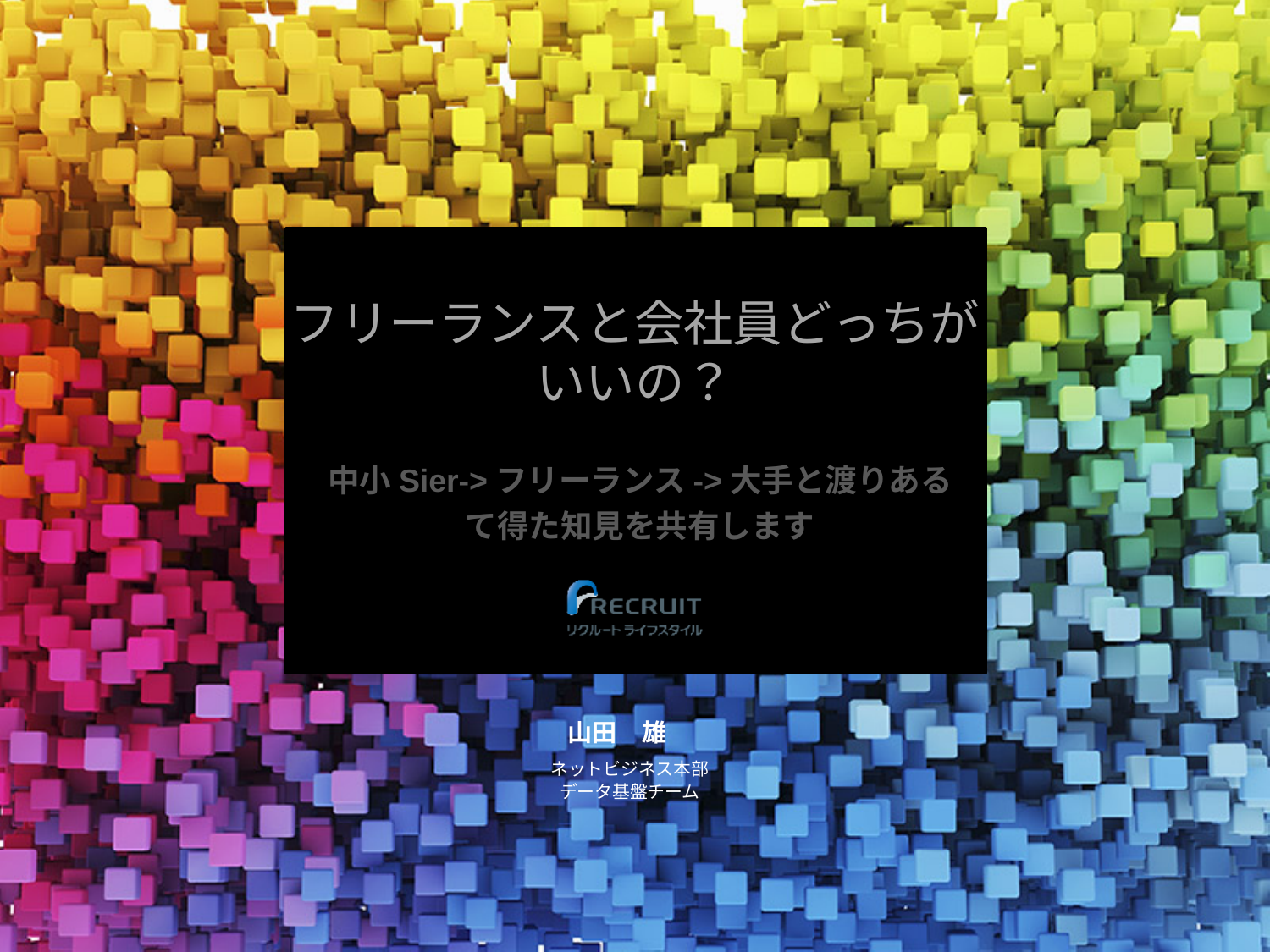

# フリーランスと会社員どっちがいいの？
中小Sier->フリーランス->大手と渡りあるて得た知見を共有します

山田　雄
ネットビジネス本部
データ基盤チーム